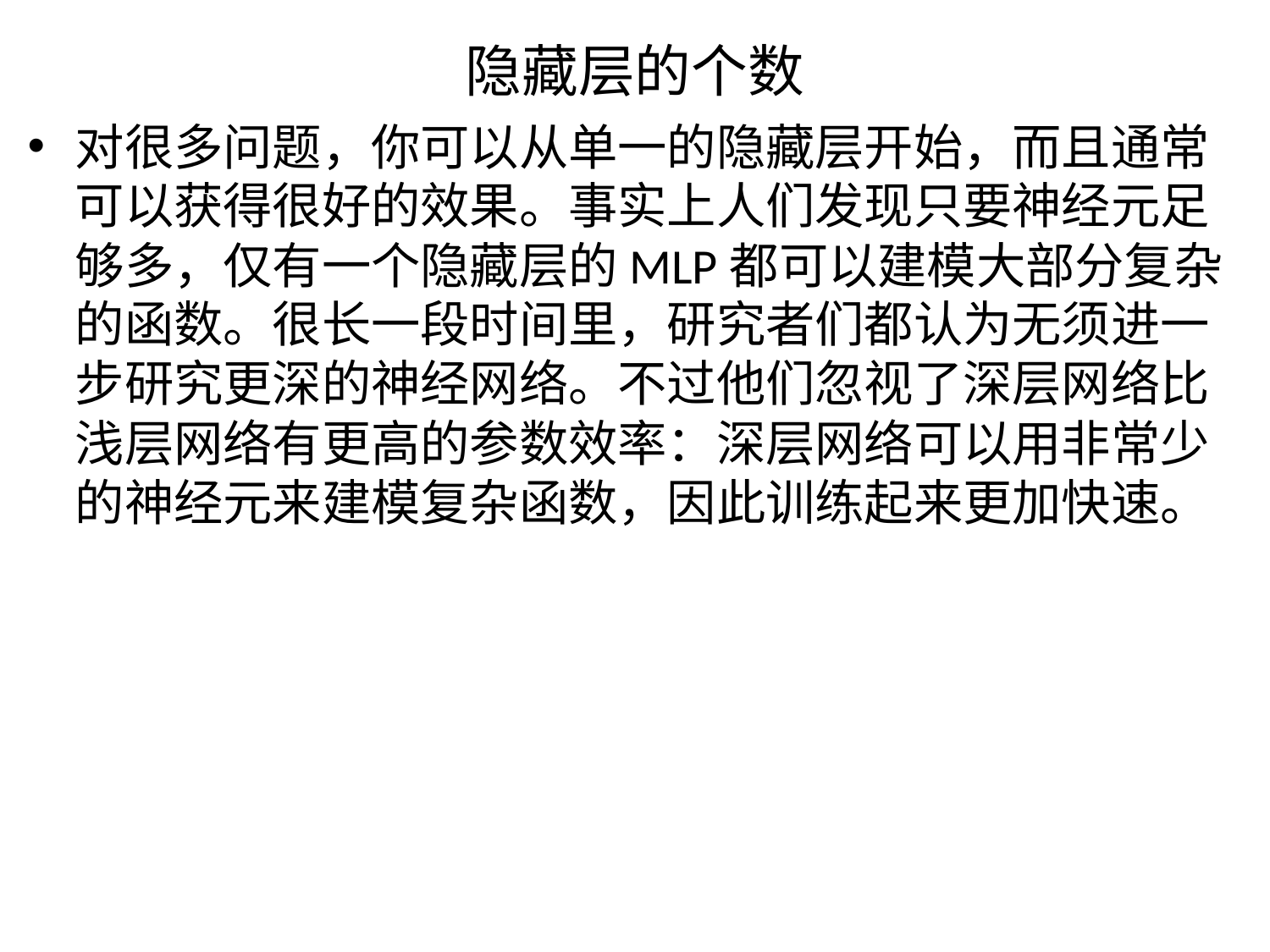

# 隐藏层的个数
对很多问题，你可以从单一的隐藏层开始，而且通常可以获得很好的效果。事实上人们发现只要神经元足够多，仅有一个隐藏层的MLP都可以建模大部分复杂的函数。很长一段时间里，研究者们都认为无须进一步研究更深的神经网络。不过他们忽视了深层网络比浅层网络有更高的参数效率：深层网络可以用非常少的神经元来建模复杂函数，因此训练起来更加快速。